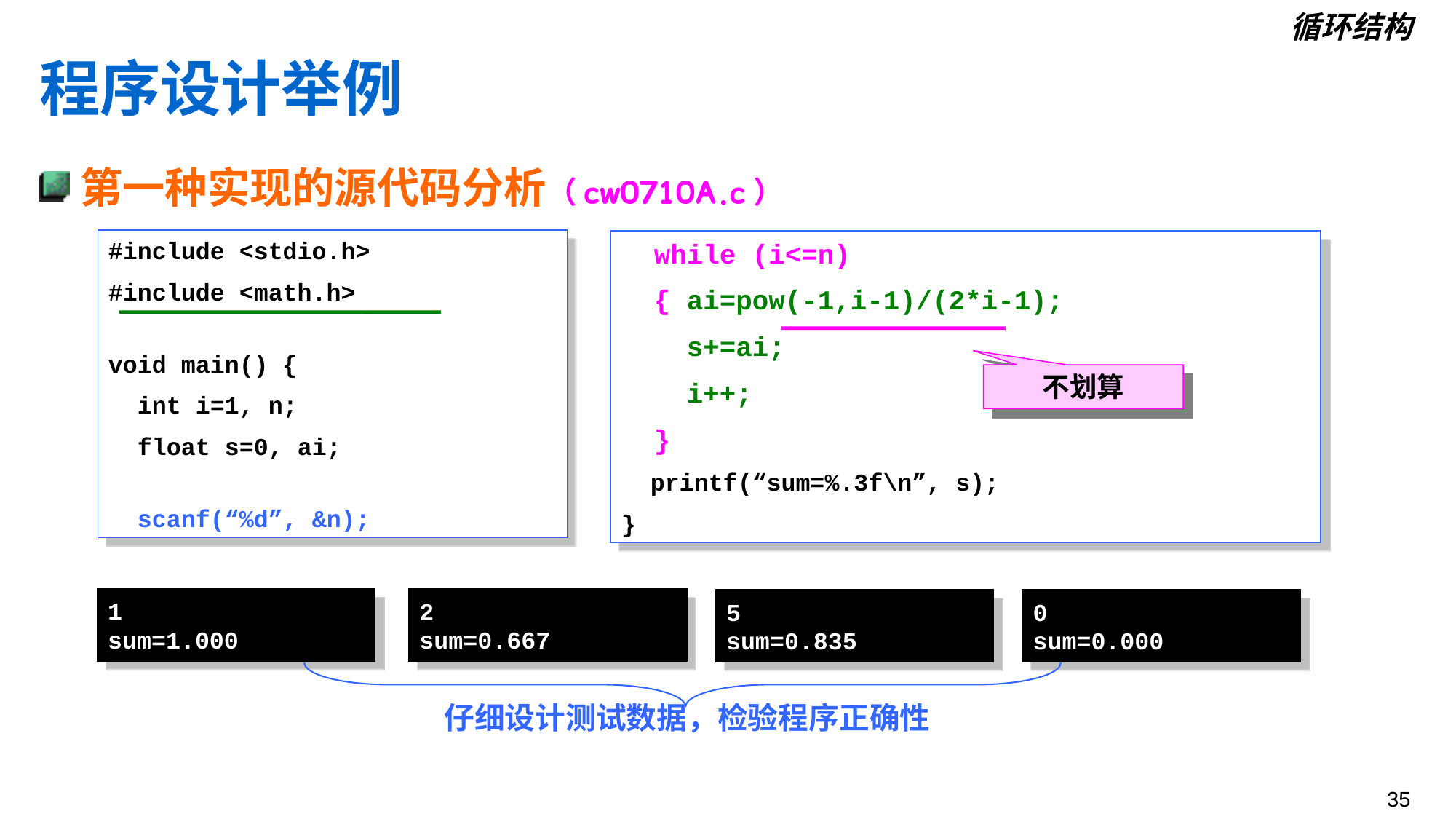

循环结构
# 程序设计举例
第一种实现的源代码分析（cw0710A.c）

#include <stdio.h>
#include <math.h>

void main() {
  int i=1, n;
  float s=0, ai;

  scanf(“%d”, &n);
  while (i<=n)
  { ai=pow(-1,i-1)/(2*i-1);
    s+=ai;
    i++;
  }
  printf(“sum=%.3f\n”, s);
}

不划算
1
sum=1.000
2
sum=0.667
5
sum=0.835
0
sum=0.000

仔细设计测试数据，检验程序正确性
35